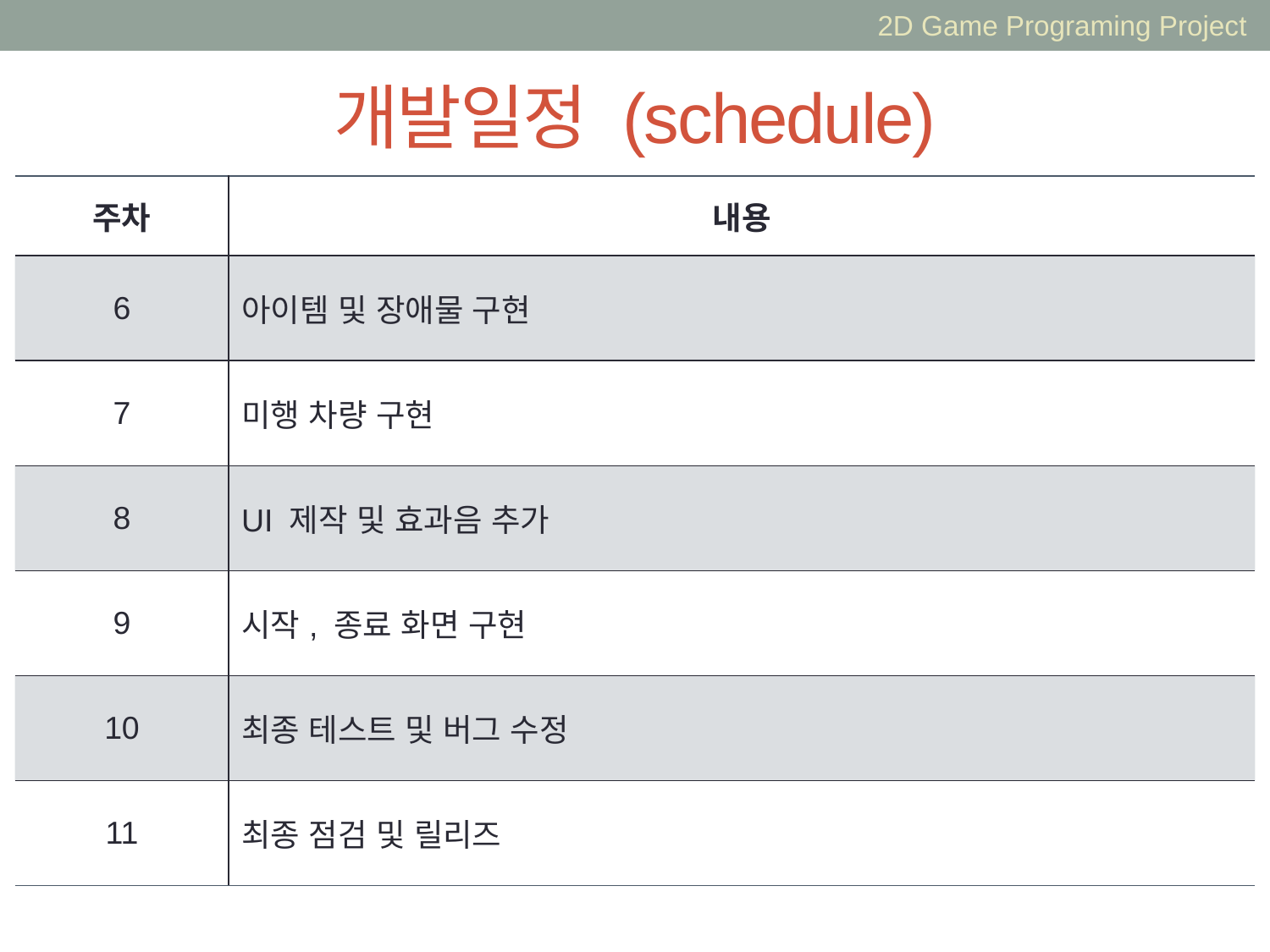

2D Game Programing Project
개발일정 (schedule)
| 주차 | 내용 |
| --- | --- |
| 6 | 아이템 및 장애물 구현 |
| 7 | 미행 차량 구현 |
| 8 | UI 제작 및 효과음 추가 |
| 9 | 시작, 종료 화면 구현 |
| 10 | 최종 테스트 및 버그 수정 |
| 11 | 최종 점검 및 릴리즈 |